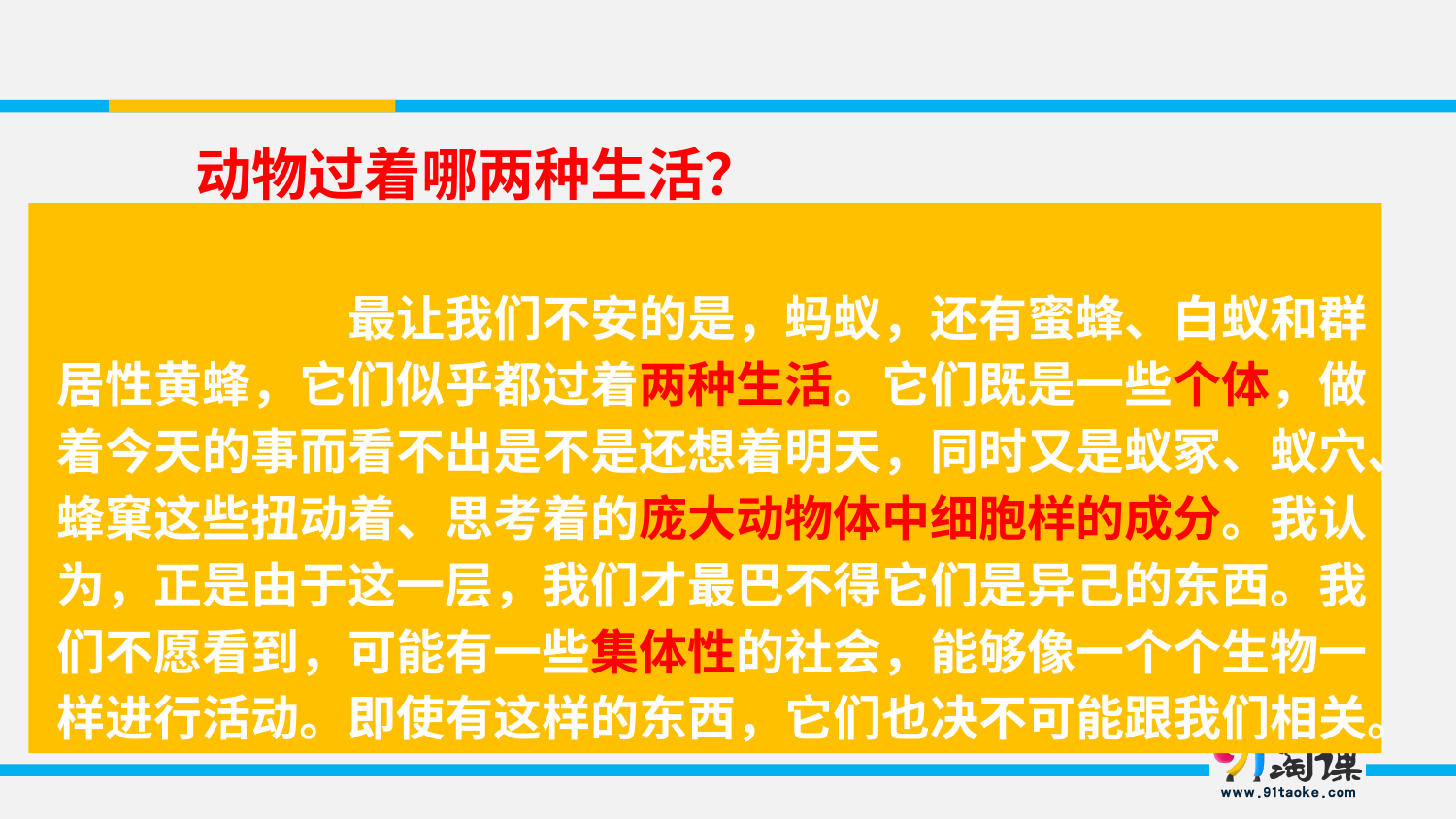

动物过着哪两种生活？
		最让我们不安的是，蚂蚁，还有蜜蜂、白蚁和群居性黄蜂，它们似乎都过着两种生活。它们既是一些个体，做着今天的事而看不出是不是还想着明天，同时又是蚁冢、蚁穴、蜂窠这些扭动着、思考着的庞大动物体中细胞样的成分。我认为，正是由于这一层，我们才最巴不得它们是异己的东西。我们不愿看到，可能有一些集体性的社会，能够像一个个生物一样进行活动。即使有这样的东西，它们也决不可能跟我们相关。